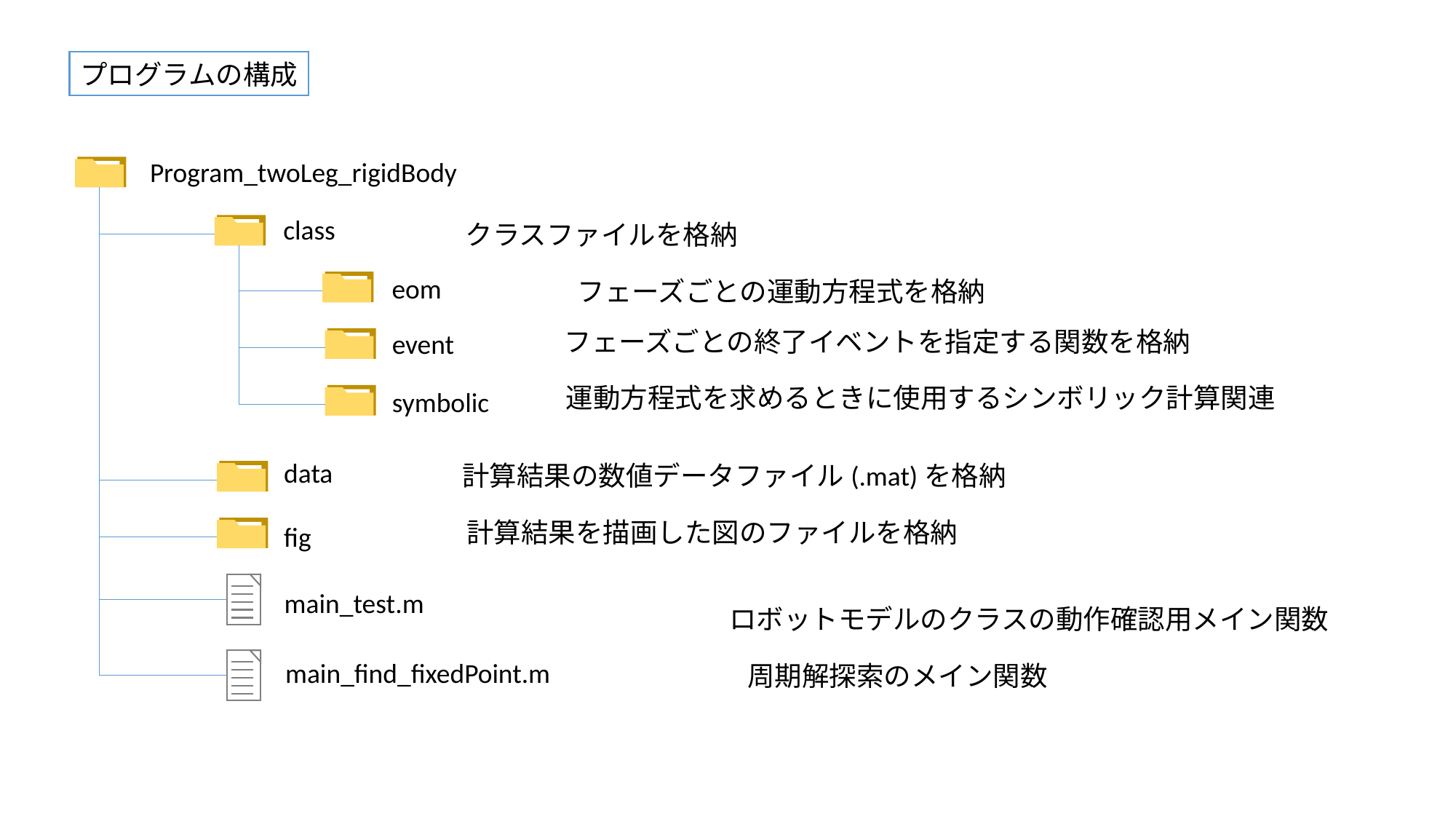

プログラムの構成
Program_twoLeg_rigidBody

class
クラスファイルを格納

eom
フェーズごとの運動方程式を格納

フェーズごとの終了イベントを指定する関数を格納
event

運動方程式を求めるときに使用するシンボリック計算関連
symbolic

data
計算結果の数値データファイル(.mat)を格納

計算結果を描画した図のファイルを格納
fig

main_test.m
ロボットモデルのクラスの動作確認用メイン関数

main_find_fixedPoint.m
周期解探索のメイン関数